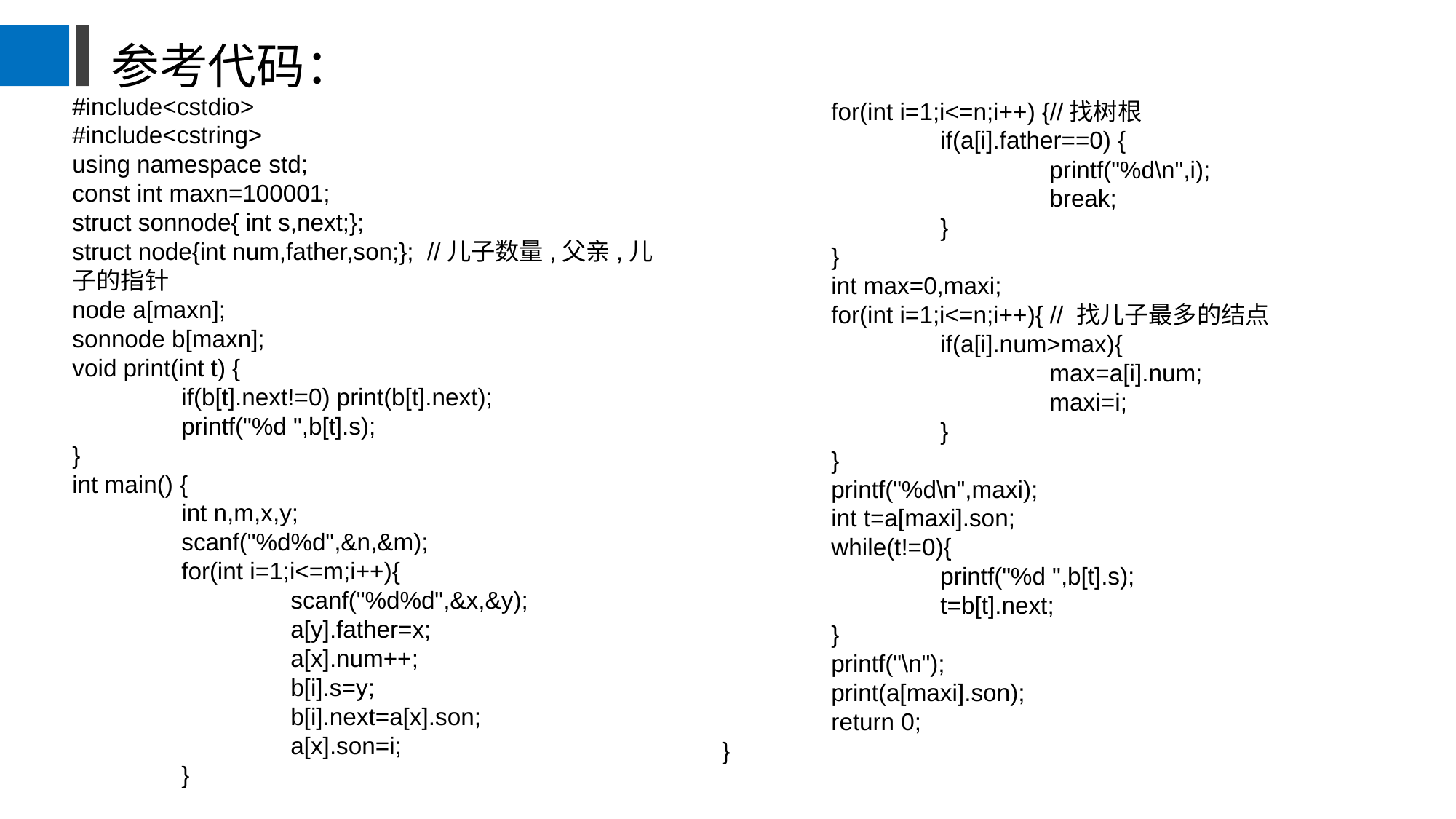

参考代码：

	for(int i=1;i<=n;i++) {//找树根
		if(a[i].father==0) {
			printf("%d\n",i);
			break;
		}
	}
	int max=0,maxi;
	for(int i=1;i<=n;i++){ // 找儿子最多的结点
		if(a[i].num>max){
			max=a[i].num;
			maxi=i;
		}
	}
	printf("%d\n",maxi);
	int t=a[maxi].son;
	while(t!=0){
		printf("%d ",b[t].s);
		t=b[t].next;
	}
	printf("\n");
	print(a[maxi].son);
	return 0;
}

#include<cstdio>
#include<cstring>
using namespace std;
const int maxn=100001;
struct sonnode{ int s,next;};
struct node{int num,father,son;};  //儿子数量,父亲,儿子的指针
node a[maxn];
sonnode b[maxn];
void print(int t) {
	if(b[t].next!=0) print(b[t].next);
	printf("%d ",b[t].s);
}
int main() {
	int n,m,x,y;
	scanf("%d%d",&n,&m);
	for(int i=1;i<=m;i++){
		scanf("%d%d",&x,&y);
		a[y].father=x;
		a[x].num++;
		b[i].s=y;
		b[i].next=a[x].son;
		a[x].son=i;
	}